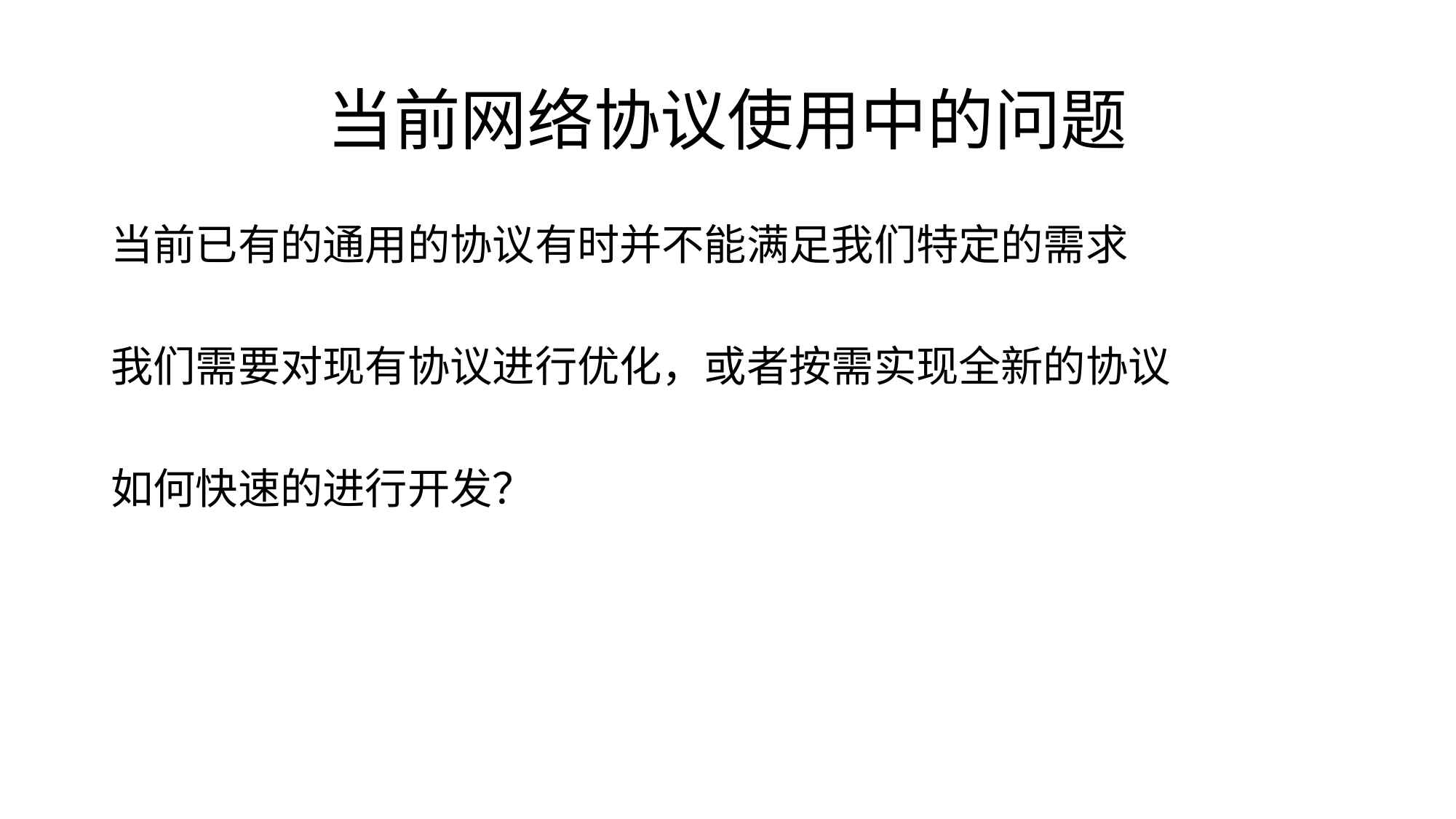

# 当前网络协议使用中的问题
当前已有的通用的协议有时并不能满足我们特定的需求

我们需要对现有协议进行优化，或者按需实现全新的协议

如何快速的进行开发？